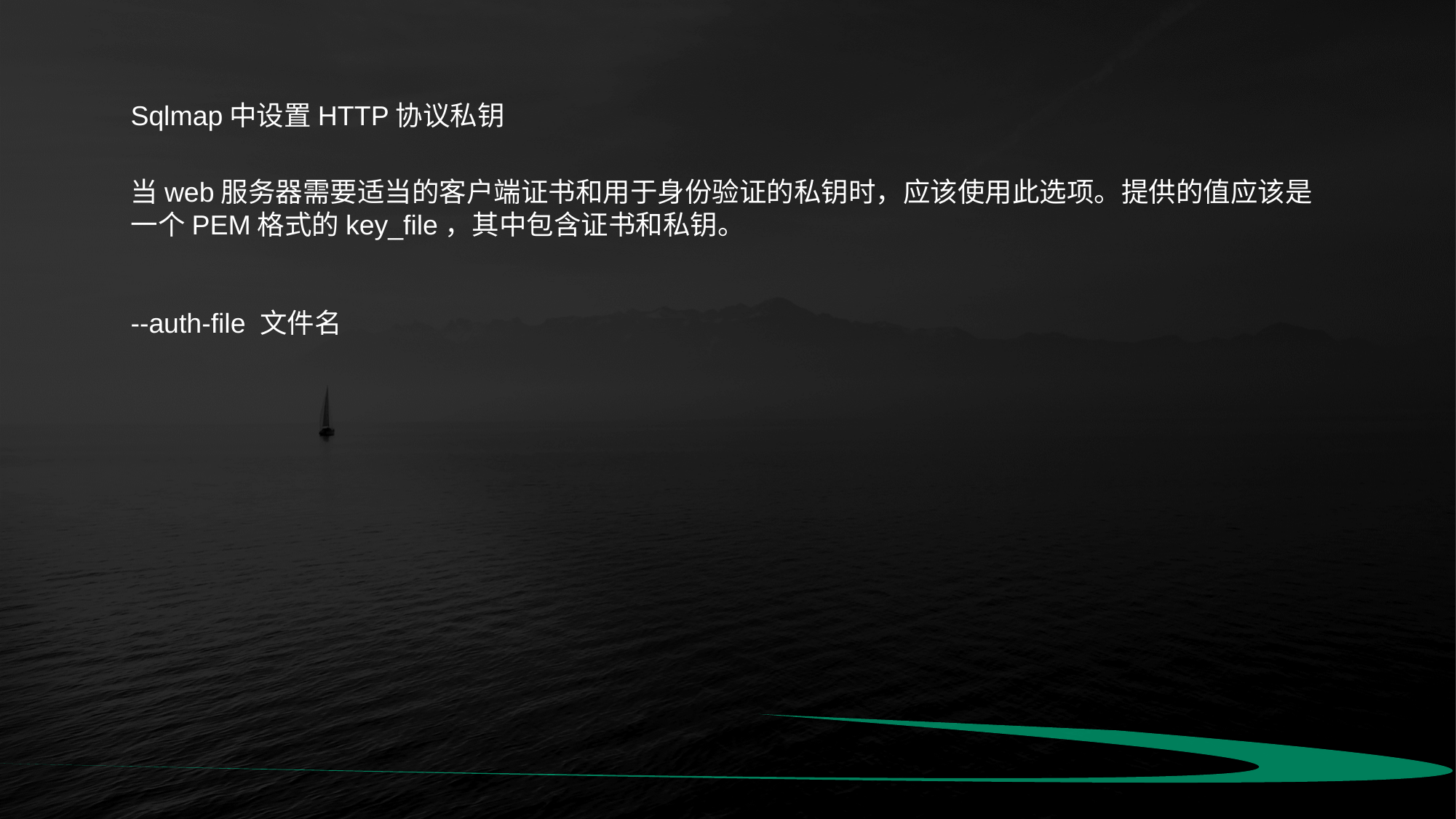

Sqlmap中设置HTTP协议私钥
当web服务器需要适当的客户端证书和用于身份验证的私钥时，应该使用此选项。提供的值应该是一个PEM格式的key_file，其中包含证书和私钥。

--auth-file 文件名